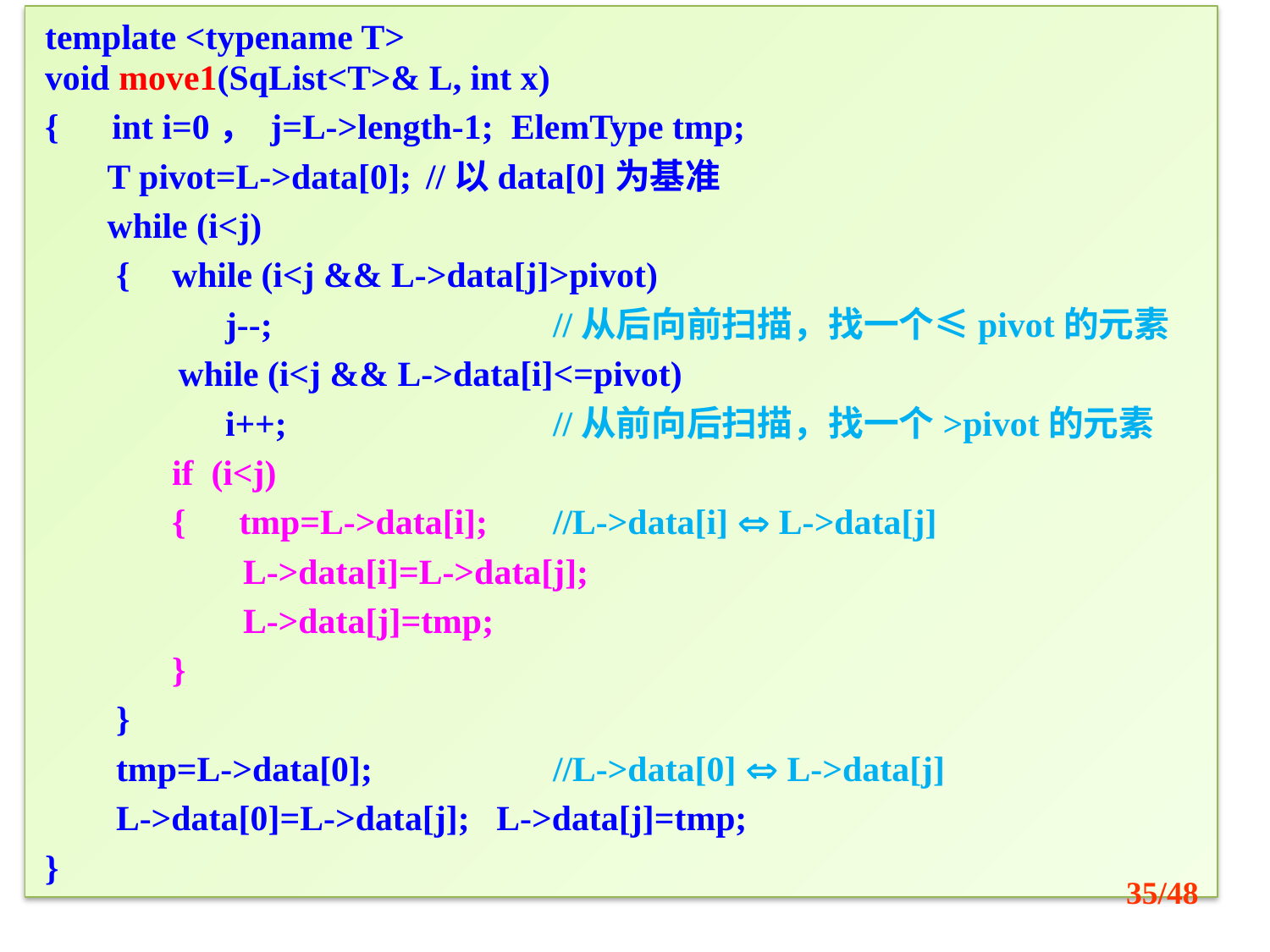

template <typename T>
void move1(SqList<T>& L, int x)
{      int i=0， j=L->length-1;  ElemType tmp;
       T pivot=L->data[0];	//以data[0]为基准
       while (i<j)
        {	while (i<j && L->data[j]>pivot)
	      j--;	  	 	//从后向前扫描，找一个≤pivot的元素
               while (i<j && L->data[i]<=pivot)
	      i++;			//从前向后扫描，找一个>pivot的元素
	if  (i<j)
	{      tmp=L->data[i];	//L->data[i] ⇔ L->data[j]
	        L->data[i]=L->data[j];
	        L->data[j]=tmp;
	}
        }
        tmp=L->data[0];  		//L->data[0] ⇔ L->data[j]
        L->data[0]=L->data[j];   L->data[j]=tmp;
}
35/48